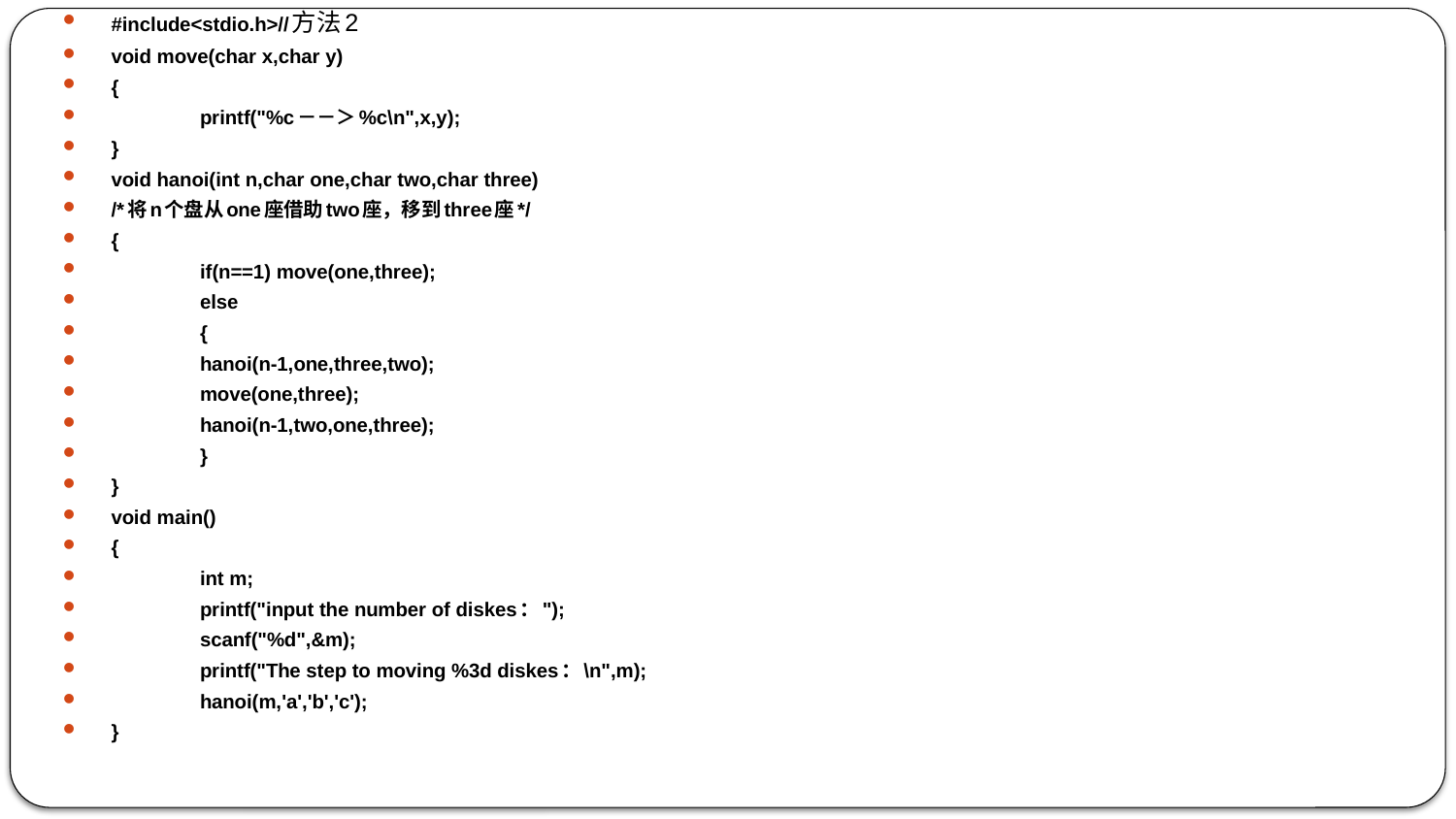

#include<stdio.h>//方法2
void move(char x,char y)
{
	printf("%c－－＞%c\n",x,y);
}
void hanoi(int n,char one,char two,char three)
/*将n个盘从one座借助two座，移到three座*/
{
	if(n==1) move(one,three);
	else
	{
		hanoi(n-1,one,three,two);
		move(one,three);
		hanoi(n-1,two,one,three);
	}
}
void main()
{
	int m;
	printf("input the number of diskes：");
	scanf("%d",&m);
	printf("The step to moving %3d diskes：\n",m);
	hanoi(m,'a','b','c');
}
#